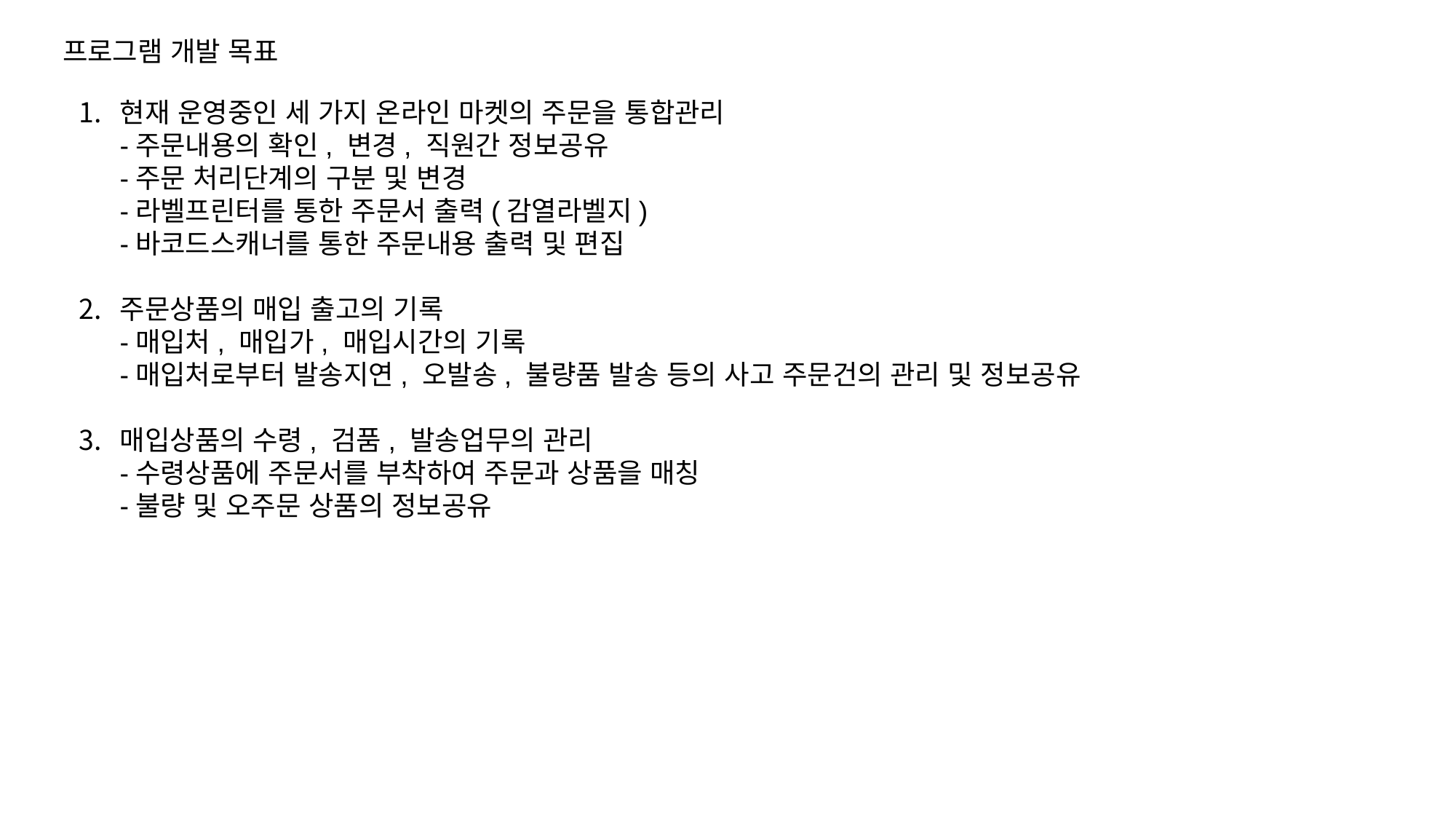

프로그램 개발 목표
현재 운영중인 세 가지 온라인 마켓의 주문을 통합관리
-주문내용의 확인, 변경, 직원간 정보공유
-주문 처리단계의 구분 및 변경
-라벨프린터를 통한 주문서 출력(감열라벨지)
-바코드스캐너를 통한 주문내용 출력 및 편집
주문상품의 매입 출고의 기록
-매입처, 매입가, 매입시간의 기록
-매입처로부터 발송지연, 오발송, 불량품 발송 등의 사고 주문건의 관리 및 정보공유
매입상품의 수령, 검품, 발송업무의 관리
-수령상품에 주문서를 부착하여 주문과 상품을 매칭
-불량 및 오주문 상품의 정보공유